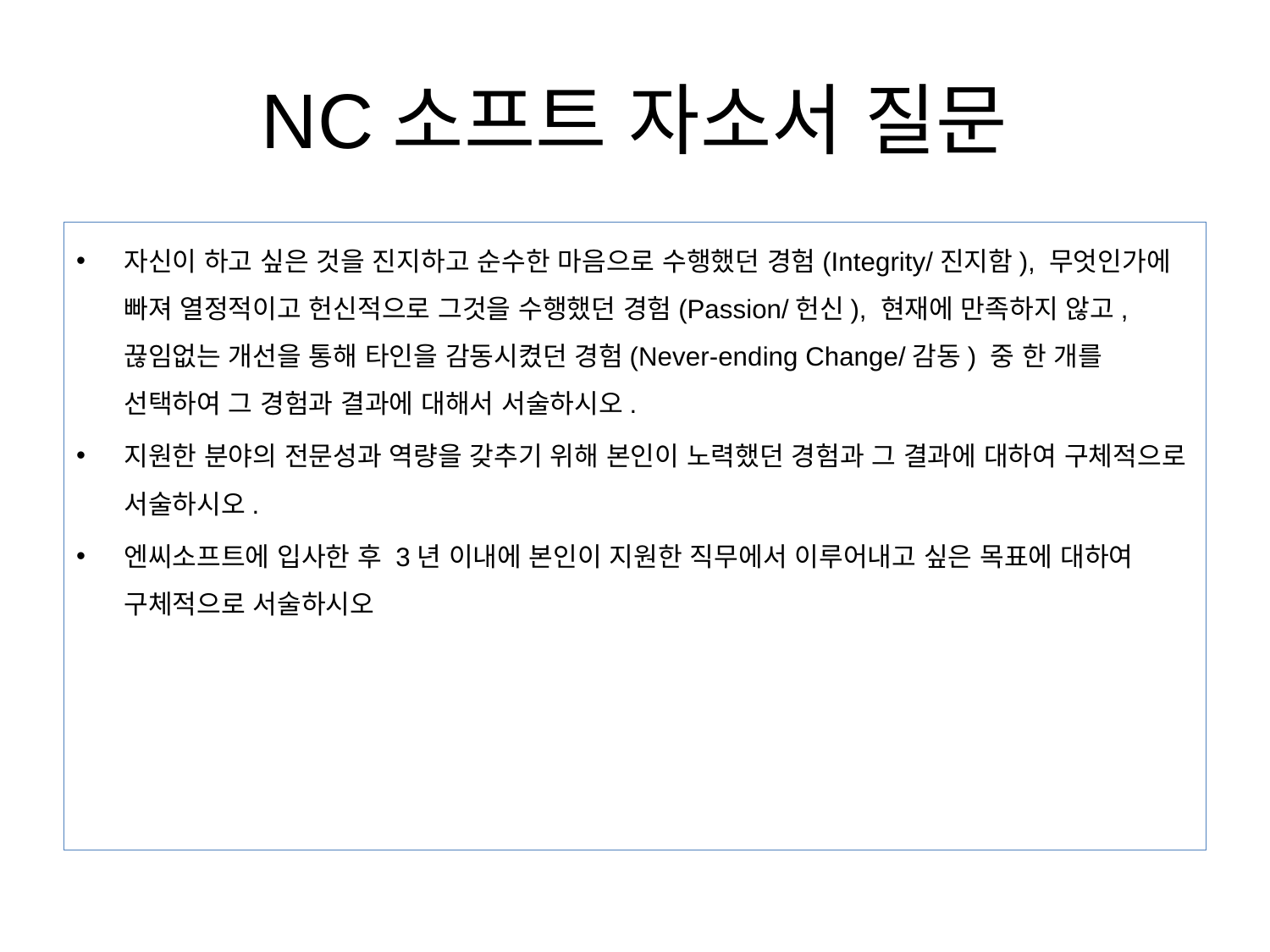

# NC소프트 자소서 질문
자신이 하고 싶은 것을 진지하고 순수한 마음으로 수행했던 경험(Integrity/진지함), 무엇인가에 빠져 열정적이고 헌신적으로 그것을 수행했던 경험(Passion/헌신), 현재에 만족하지 않고, 끊임없는 개선을 통해 타인을 감동시켰던 경험(Never-ending Change/감동) 중 한 개를 선택하여 그 경험과 결과에 대해서 서술하시오.
지원한 분야의 전문성과 역량을 갖추기 위해 본인이 노력했던 경험과 그 결과에 대하여 구체적으로 서술하시오.
엔씨소프트에 입사한 후 3년 이내에 본인이 지원한 직무에서 이루어내고 싶은 목표에 대하여 구체적으로 서술하시오